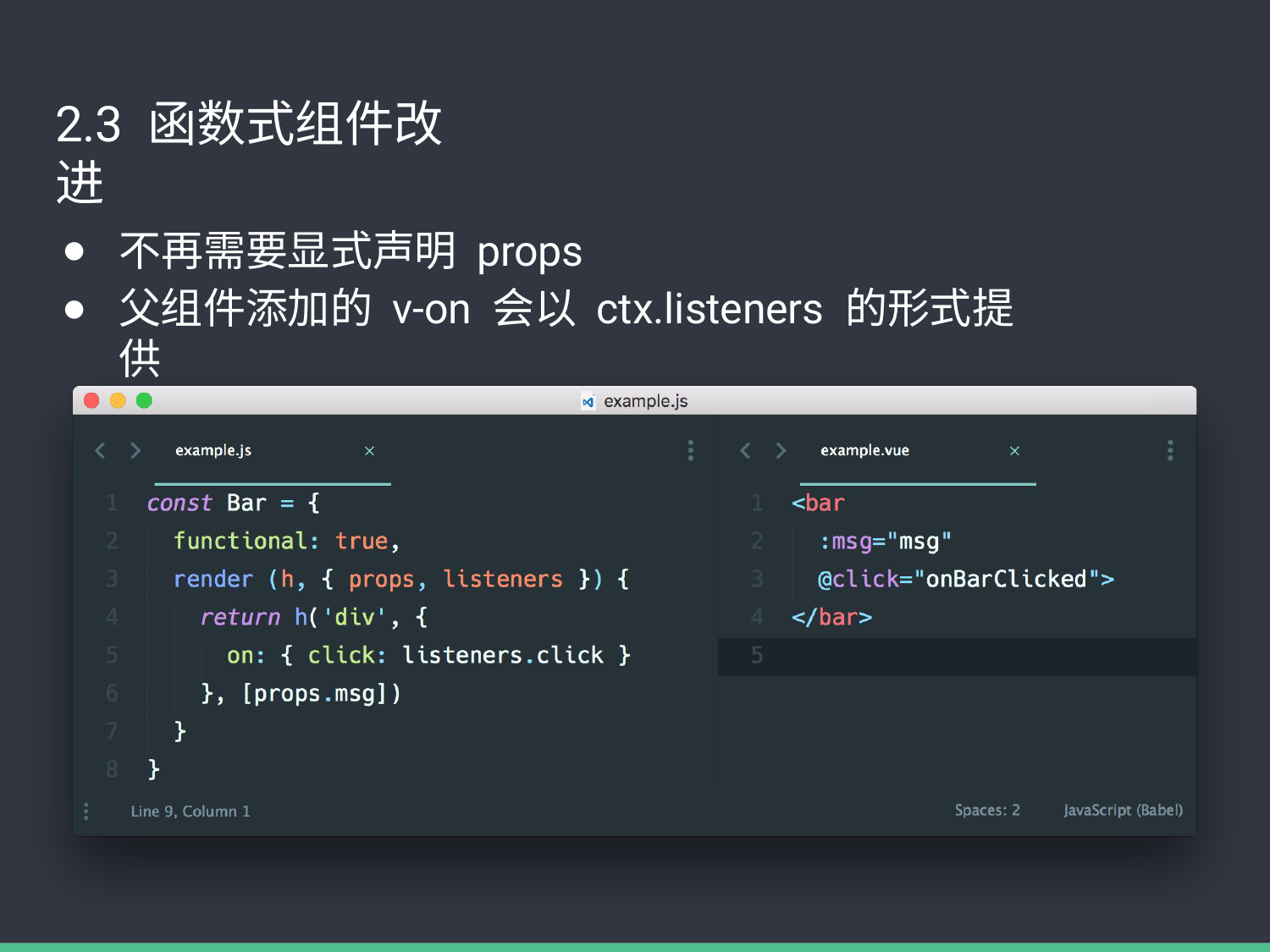

# 2.3 函数式组件改进
不再需要显式声明 props
父组件添加的 v-on 会以 ctx.listeners 的形式提供